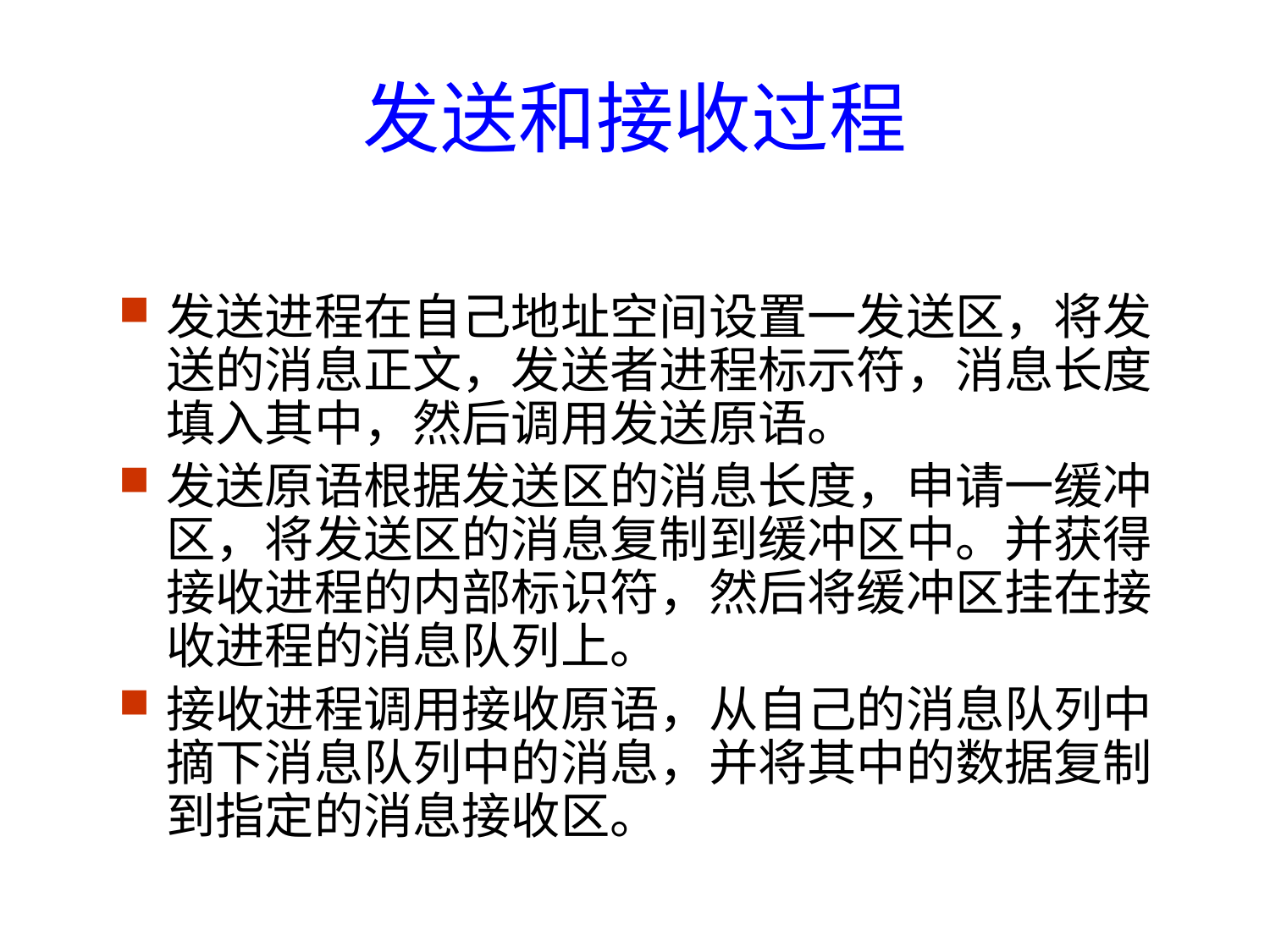

# 发送和接收过程
发送进程在自己地址空间设置一发送区，将发送的消息正文，发送者进程标示符，消息长度填入其中，然后调用发送原语。
发送原语根据发送区的消息长度，申请一缓冲区，将发送区的消息复制到缓冲区中。并获得接收进程的内部标识符，然后将缓冲区挂在接收进程的消息队列上。
接收进程调用接收原语，从自己的消息队列中摘下消息队列中的消息，并将其中的数据复制到指定的消息接收区。